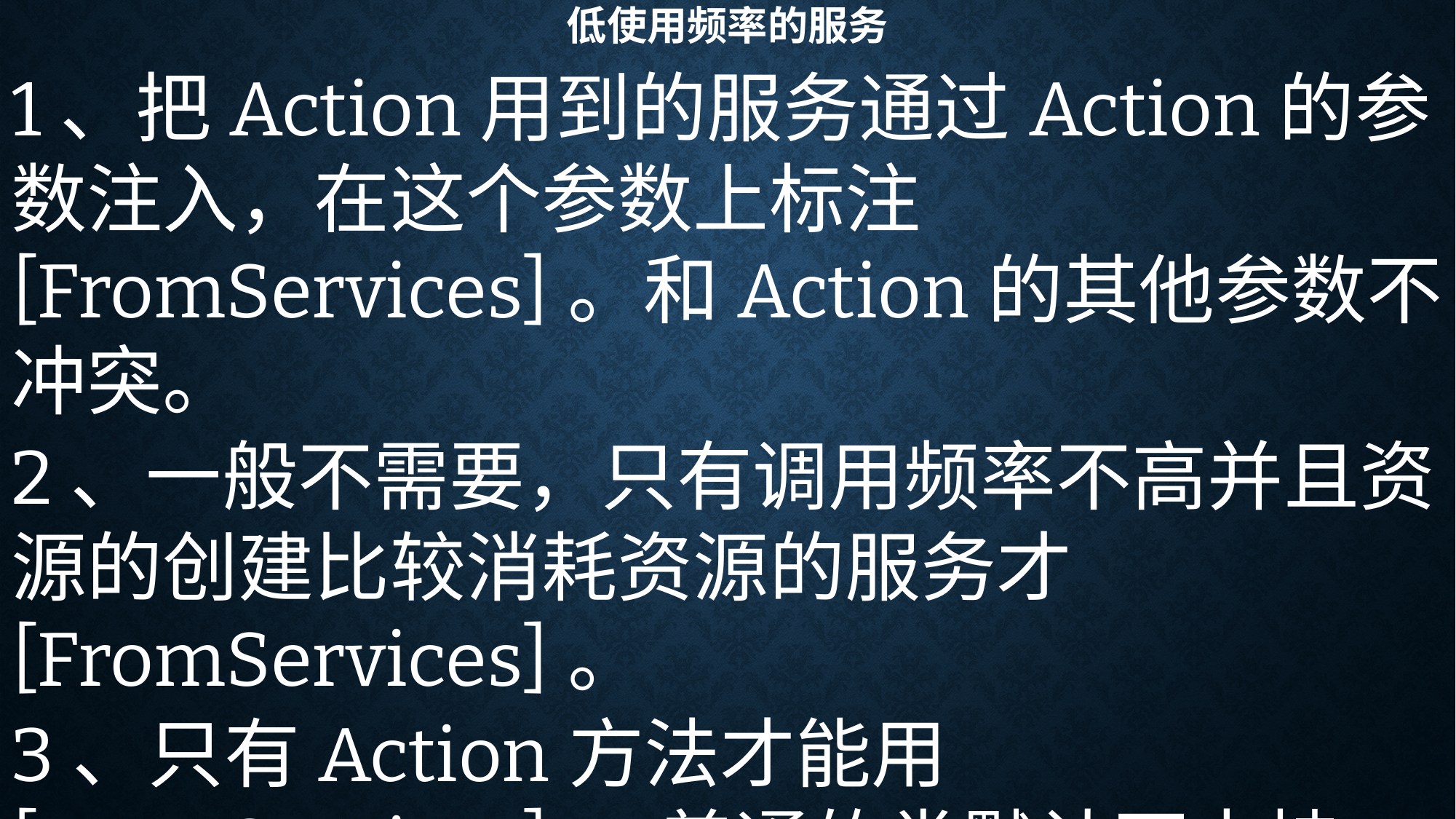

# 低使用频率的服务
1、把Action用到的服务通过Action的参数注入，在这个参数上标注[FromServices]。和Action的其他参数不冲突。
2、一般不需要，只有调用频率不高并且资源的创建比较消耗资源的服务才[FromServices]。
3、只有Action方法才能用[FromServices] ，普通的类默认不支持。